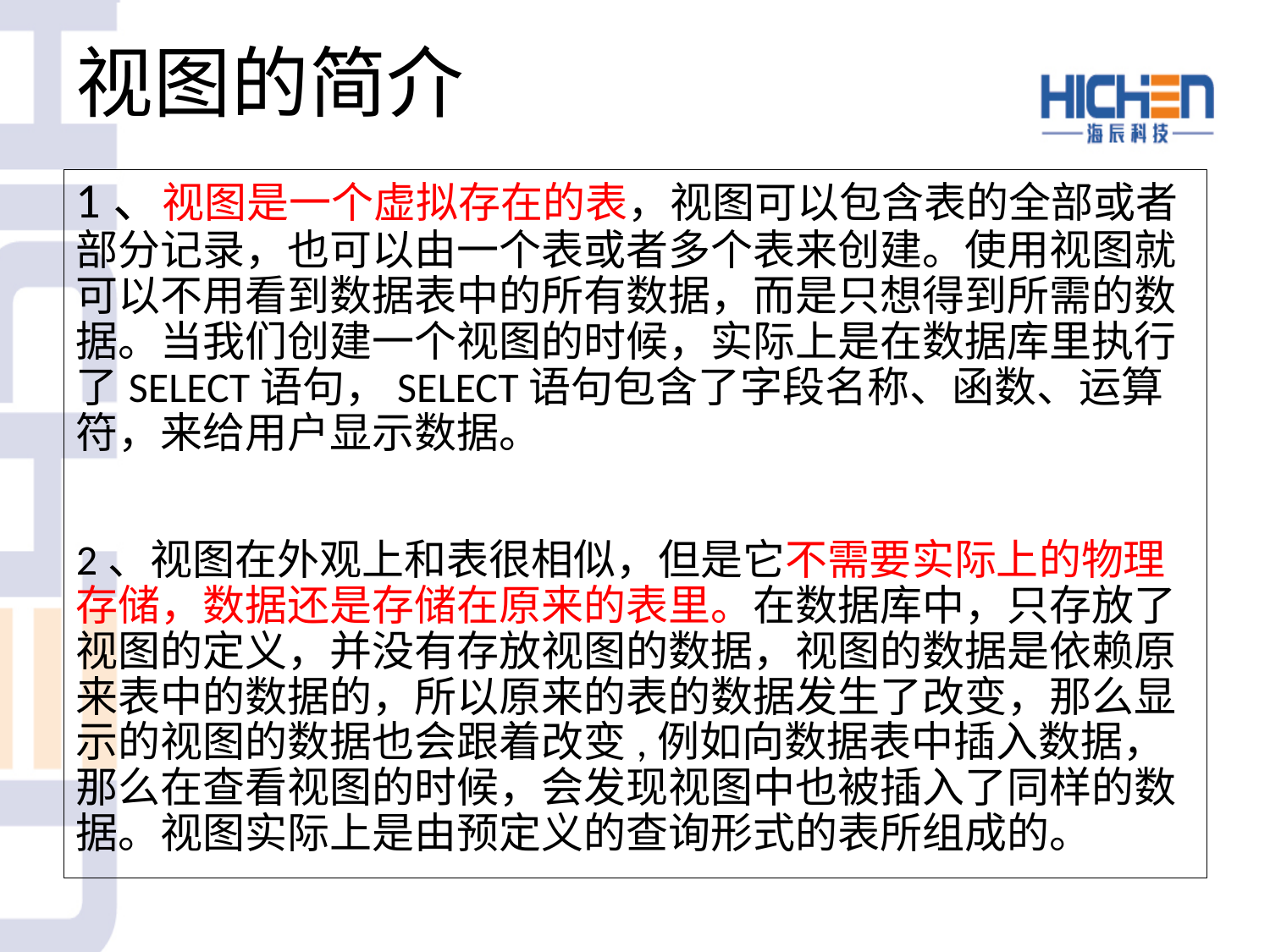

# 视图的简介
1、视图是一个虚拟存在的表，视图可以包含表的全部或者部分记录，也可以由一个表或者多个表来创建。使用视图就可以不用看到数据表中的所有数据，而是只想得到所需的数据。当我们创建一个视图的时候，实际上是在数据库里执行了SELECT语句，SELECT语句包含了字段名称、函数、运算符，来给用户显示数据。

2、视图在外观上和表很相似，但是它不需要实际上的物理存储，数据还是存储在原来的表里。在数据库中，只存放了视图的定义，并没有存放视图的数据，视图的数据是依赖原来表中的数据的，所以原来的表的数据发生了改变，那么显示的视图的数据也会跟着改变,例如向数据表中插入数据，那么在查看视图的时候，会发现视图中也被插入了同样的数据。视图实际上是由预定义的查询形式的表所组成的。